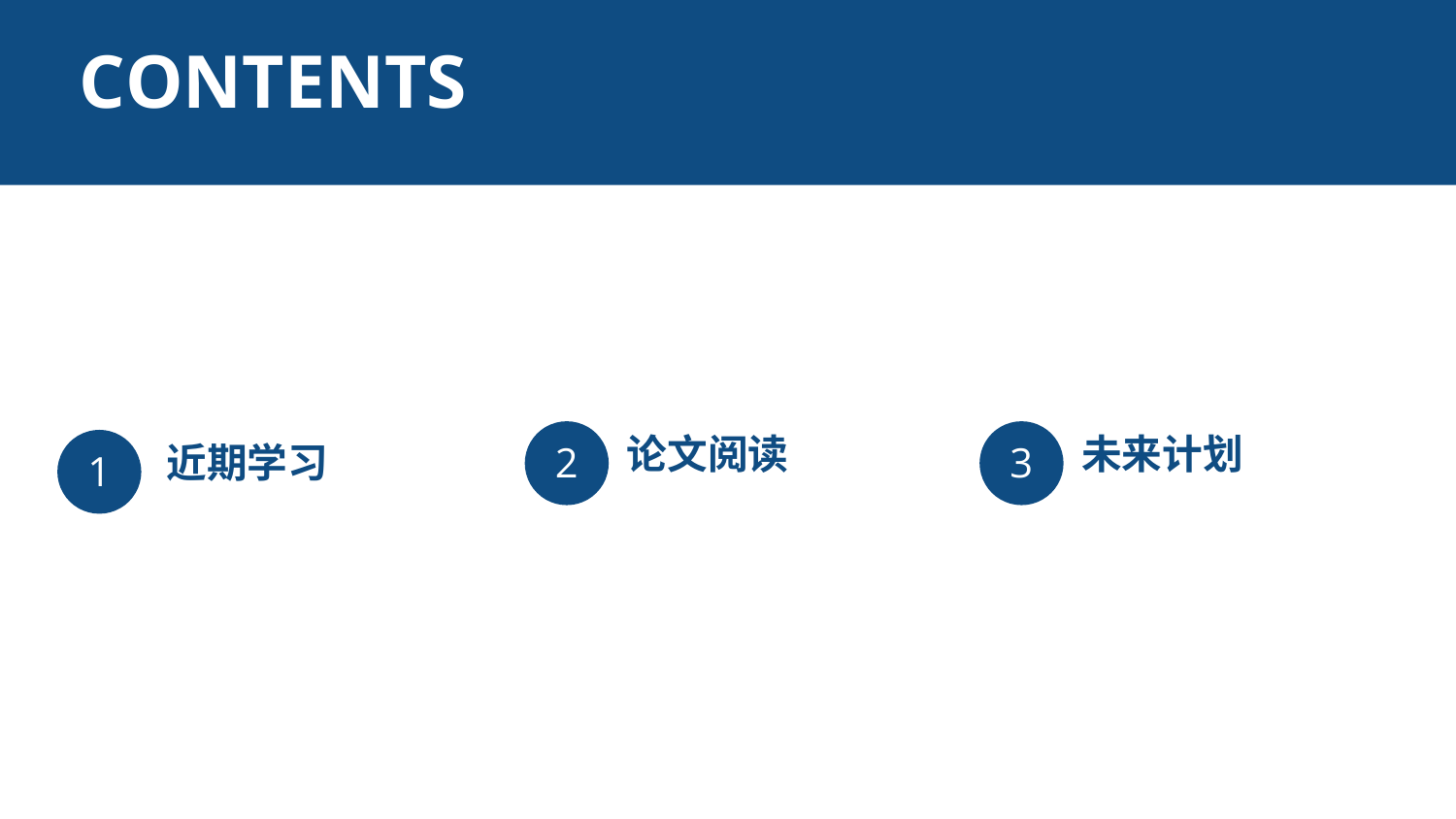

CONTENTS
1
2

论文阅读
2

近期学习
1

未来计划
3